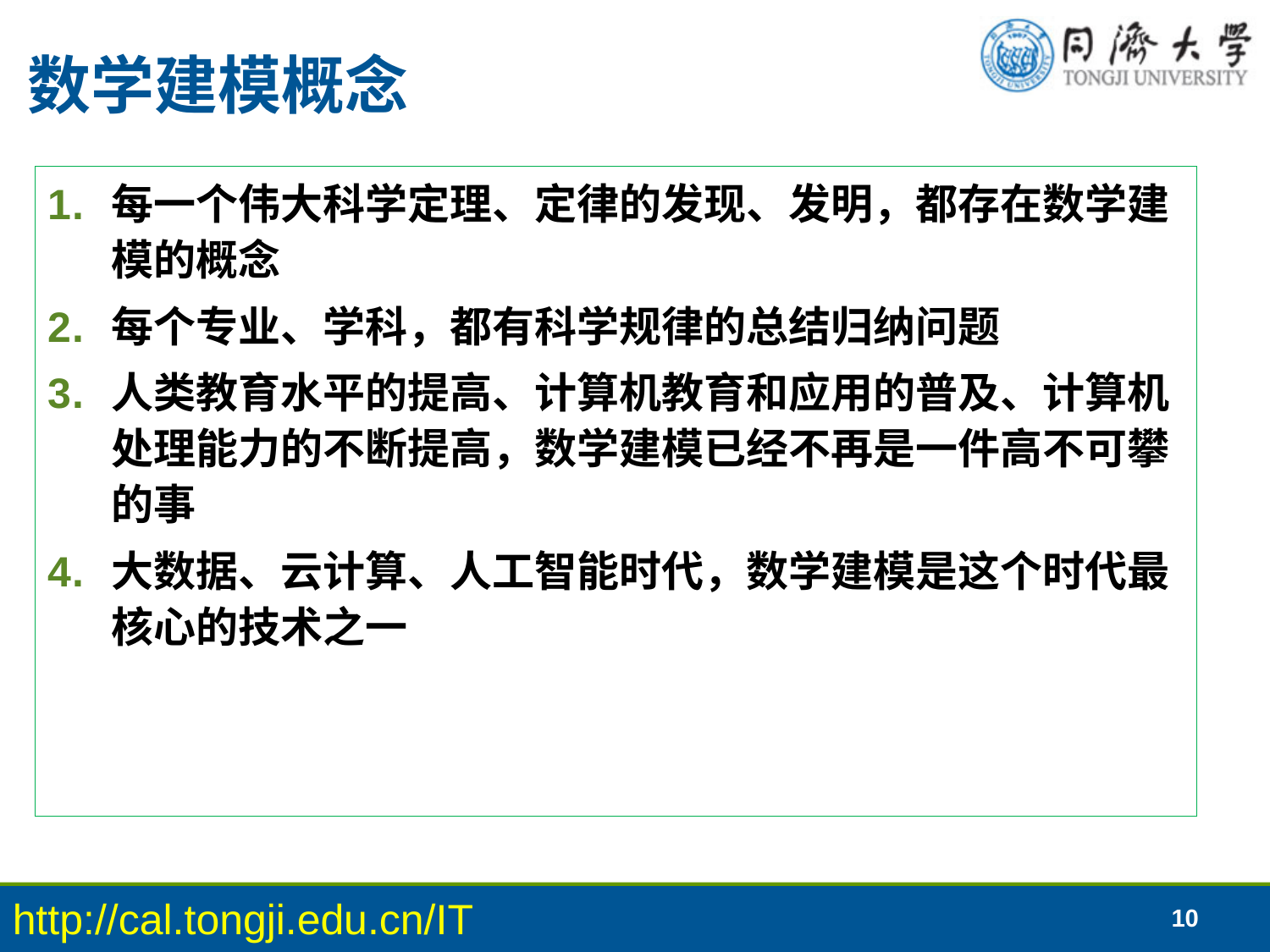

# 数学建模概念
每一个伟大科学定理、定律的发现、发明，都存在数学建模的概念
每个专业、学科，都有科学规律的总结归纳问题
人类教育水平的提高、计算机教育和应用的普及、计算机处理能力的不断提高，数学建模已经不再是一件高不可攀的事
大数据、云计算、人工智能时代，数学建模是这个时代最核心的技术之一